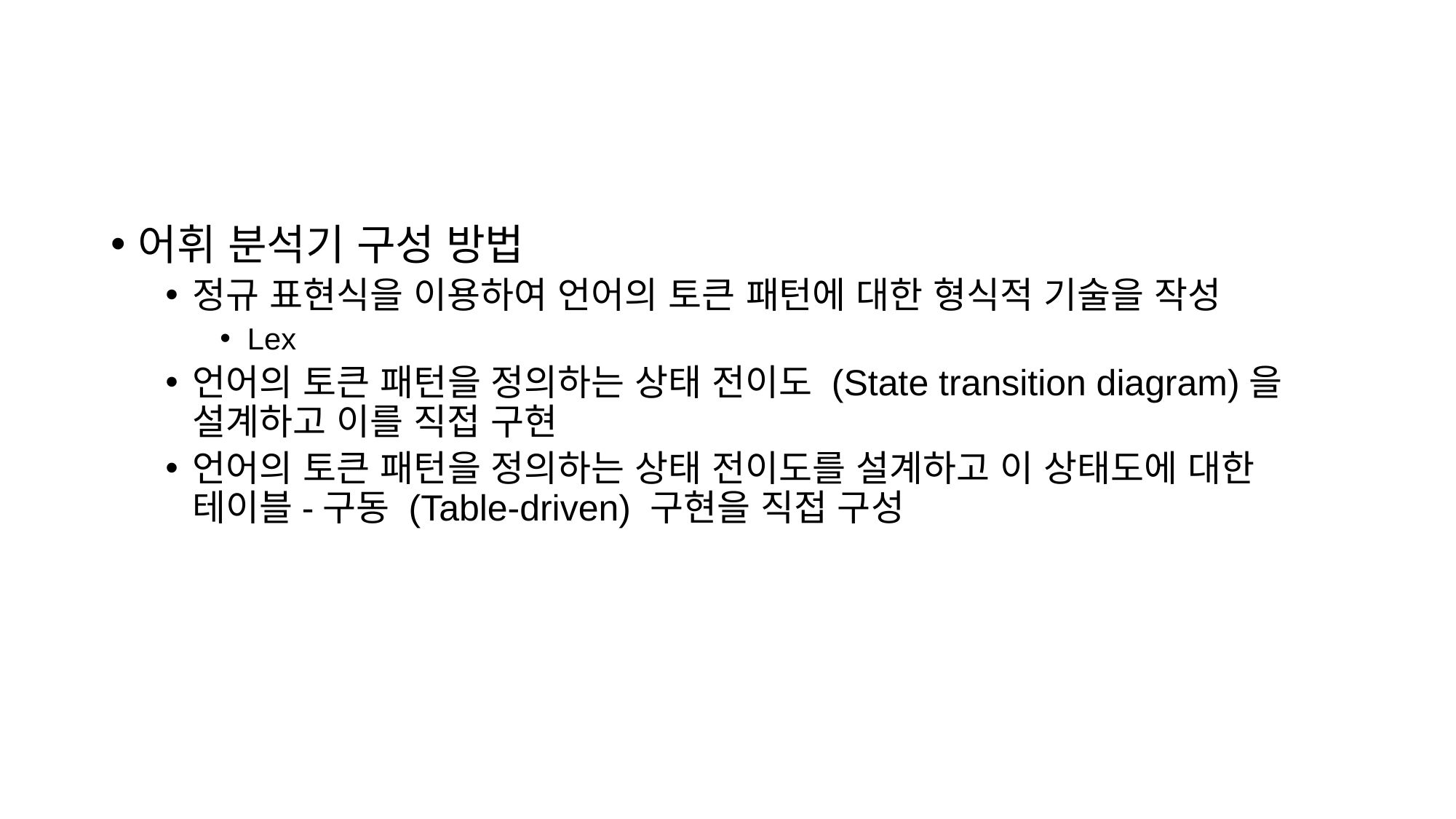

#
어휘 분석기 구성 방법
정규 표현식을 이용하여 언어의 토큰 패턴에 대한 형식적 기술을 작성
Lex
언어의 토큰 패턴을 정의하는 상태 전이도 (State transition diagram)을 설계하고 이를 직접 구현
언어의 토큰 패턴을 정의하는 상태 전이도를 설계하고 이 상태도에 대한 테이블-구동 (Table-driven) 구현을 직접 구성